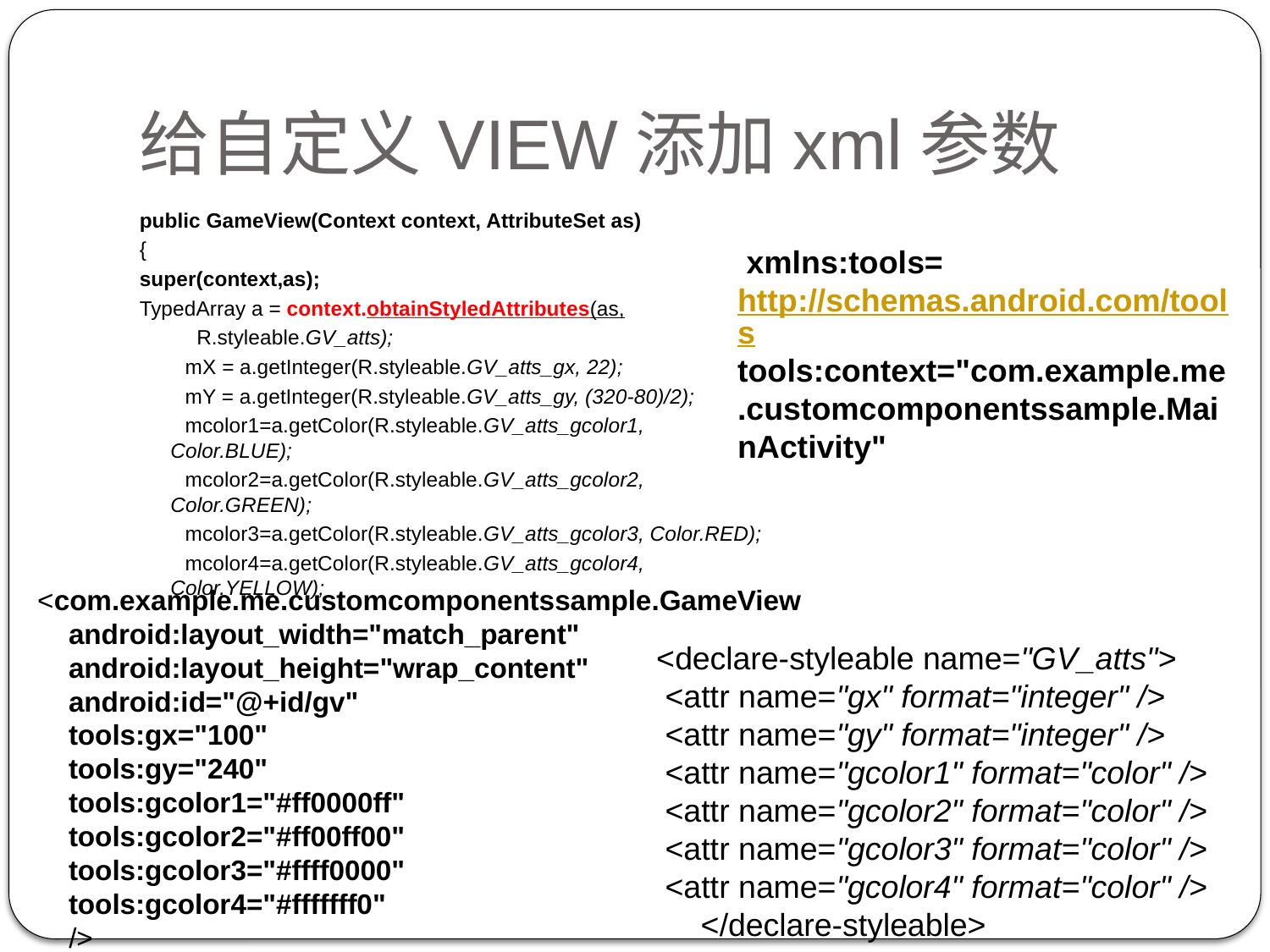

# 给自定义VIEW添加xml参数
public GameView(Context context, AttributeSet as)
{
super(context,as);
TypedArray a = context.obtainStyledAttributes(as,
          R.styleable.GV_atts);
        mX = a.getInteger(R.styleable.GV_atts_gx, 22);
        mY = a.getInteger(R.styleable.GV_atts_gy, (320-80)/2);
        mcolor1=a.getColor(R.styleable.GV_atts_gcolor1, Color.BLUE);
        mcolor2=a.getColor(R.styleable.GV_atts_gcolor2, Color.GREEN);
        mcolor3=a.getColor(R.styleable.GV_atts_gcolor3, Color.RED);
        mcolor4=a.getColor(R.styleable.GV_atts_gcolor4, Color.YELLOW);
 xmlns:tools=http://schemas.android.com/tools
tools:context="com.example.me.customcomponentssample.MainActivity"
<com.example.me.customcomponentssample.GameView
    android:layout_width="match_parent"
    android:layout_height="wrap_content"
    android:id="@+id/gv"
    tools:gx="100"
    tools:gy="240"
    tools:gcolor1="#ff0000ff"
    tools:gcolor2="#ff00ff00"
    tools:gcolor3="#ffff0000"
    tools:gcolor4="#fffffff0"
    />
    />
 <declare-styleable name="GV_atts">
  <attr name="gx" format="integer" />
  <attr name="gy" format="integer" />
  <attr name="gcolor1" format="color" />
  <attr name="gcolor2" format="color" />
  <attr name="gcolor3" format="color" />
  <attr name="gcolor4" format="color" />
      </declare-styleable>